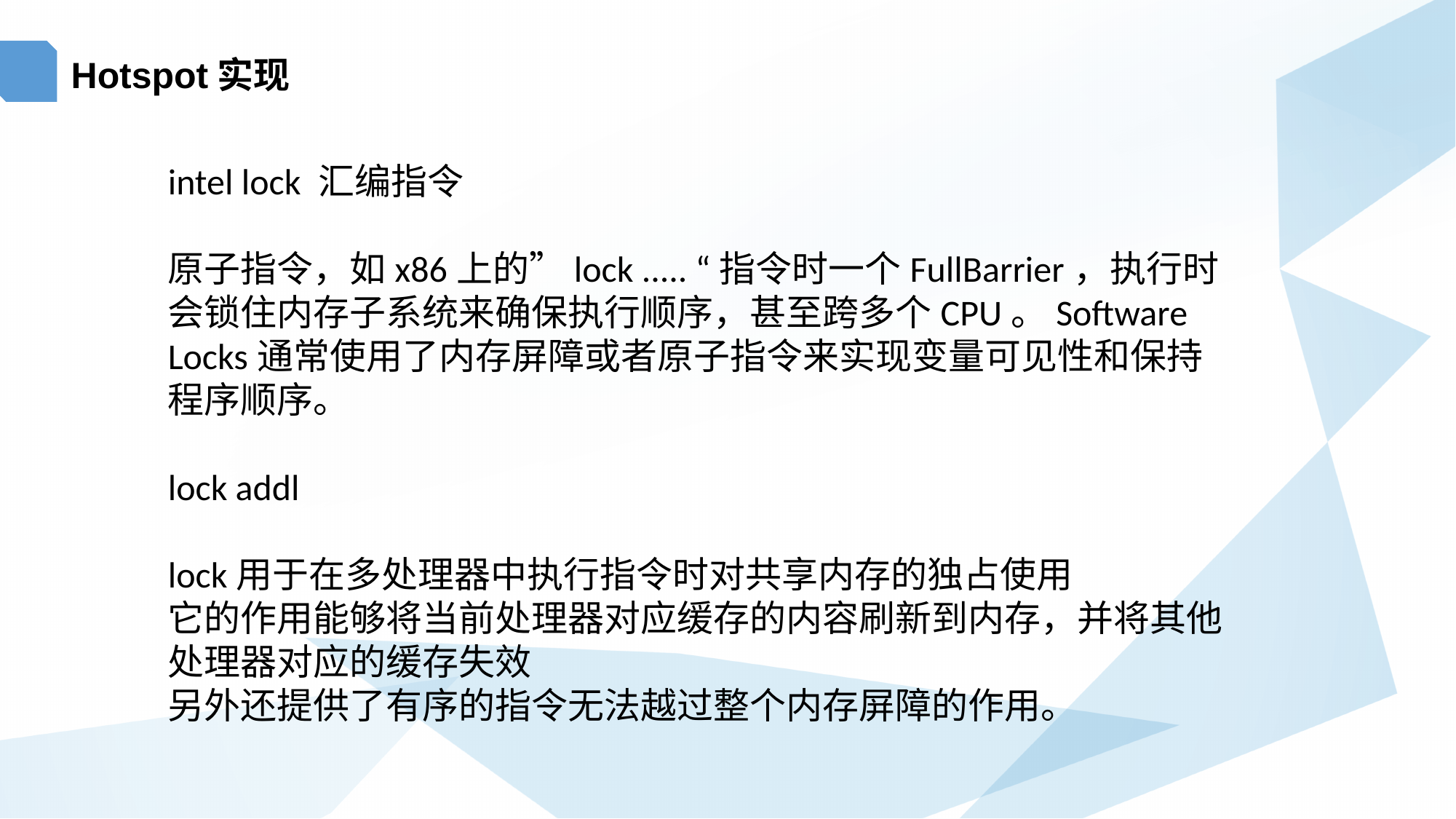

Hotspot实现
intel lock 汇编指令

原子指令，如x86上的”lock ..... “指令时一个FullBarrier，执行时会锁住内存子系统来确保执行顺序，甚至跨多个CPU。Software Locks通常使用了内存屏障或者原子指令来实现变量可见性和保持程序顺序。

lock addl

lock用于在多处理器中执行指令时对共享内存的独占使用
它的作用能够将当前处理器对应缓存的内容刷新到内存，并将其他处理器对应的缓存失效
另外还提供了有序的指令无法越过整个内存屏障的作用。